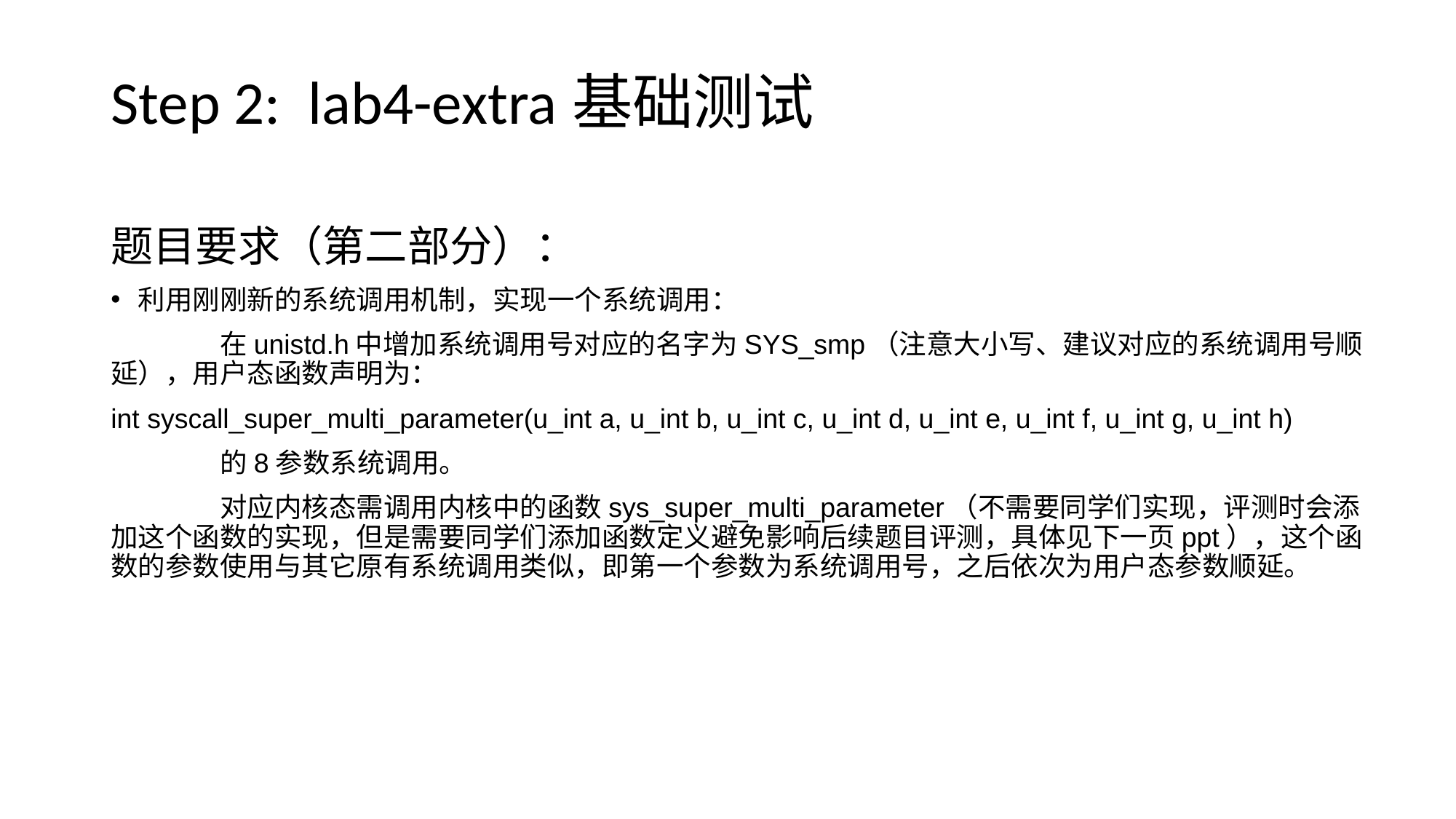

# Step 2:  lab4-extra基础测试
题目要求（第二部分）：
利用刚刚新的系统调用机制，实现一个系统调用：
	在unistd.h中增加系统调用号对应的名字为SYS_smp（注意大小写、建议对应的系统调用号顺延），用户态函数声明为：
int syscall_super_multi_parameter(u_int a, u_int b, u_int c, u_int d, u_int e, u_int f, u_int g, u_int h)
	的8参数系统调用。
	对应内核态需调用内核中的函数sys_super_multi_parameter（不需要同学们实现，评测时会添加这个函数的实现，但是需要同学们添加函数定义避免影响后续题目评测，具体见下一页ppt），这个函数的参数使用与其它原有系统调用类似，即第一个参数为系统调用号，之后依次为用户态参数顺延。